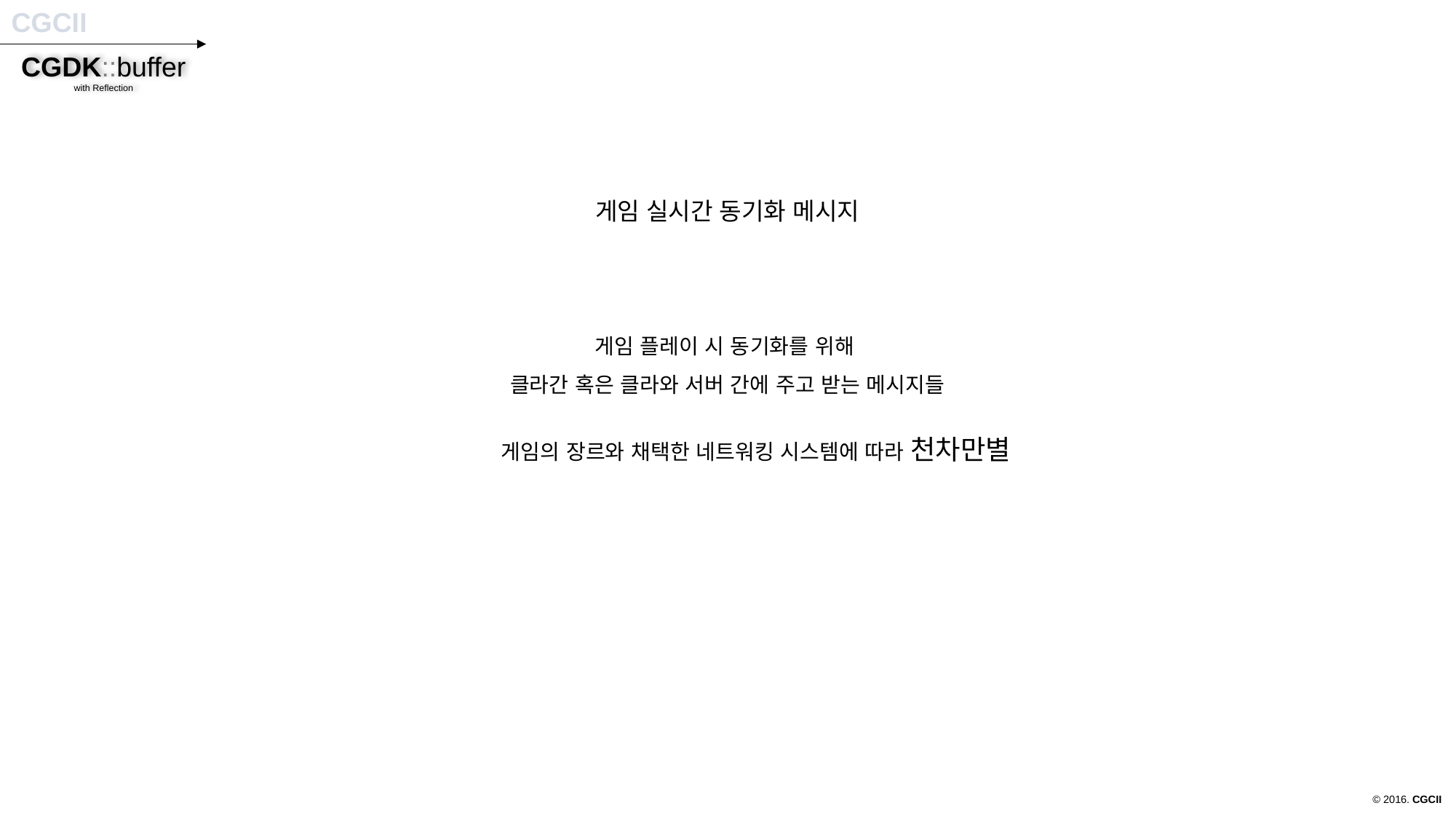

CGCII
CGDK::buffer
with Reflection

게임 실시간 동기화 메시지
게임 플레이 시 동기화를 위해
클라간 혹은 클라와 서버 간에 주고 받는 메시지들
게임의 장르와 채택한 네트워킹 시스템에 따라 천차만별
© 2016. CGCII